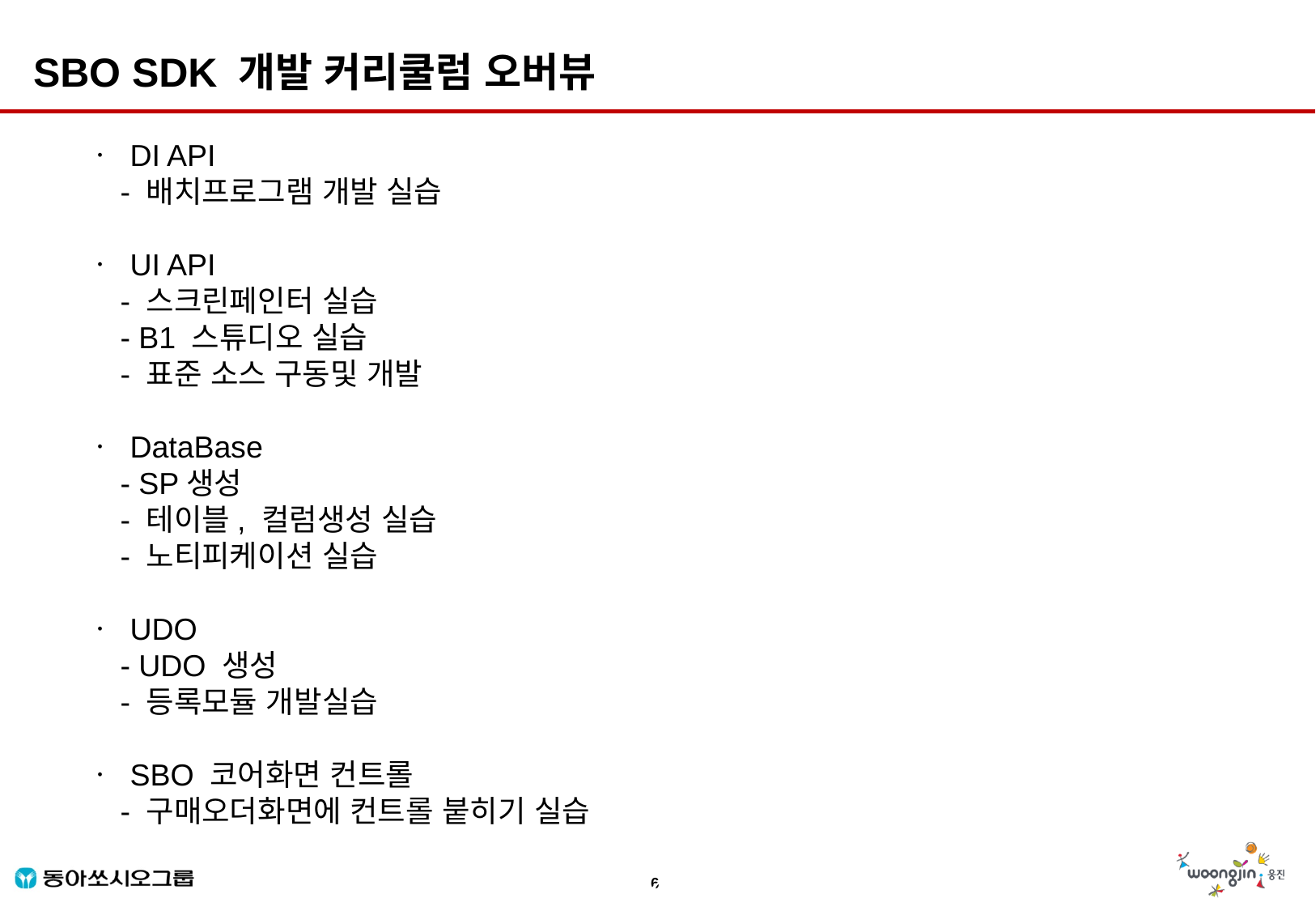

SBO SDK 개발 커리쿨럼 오버뷰
ㆍ DI API
    - 배치프로그램 개발 실습

ㆍ UI API
    - 스크린페인터 실습
    - B1 스튜디오 실습
    - 표준 소스 구동및 개발

ㆍ DataBase
    - SP생성
    - 테이블, 컬럼생성 실습
    - 노티피케이션 실습

ㆍ UDO
    - UDO 생성
    - 등록모듈 개발실습

ㆍ SBO 코어화면 컨트롤
    - 구매오더화면에 컨트롤 붙히기 실습